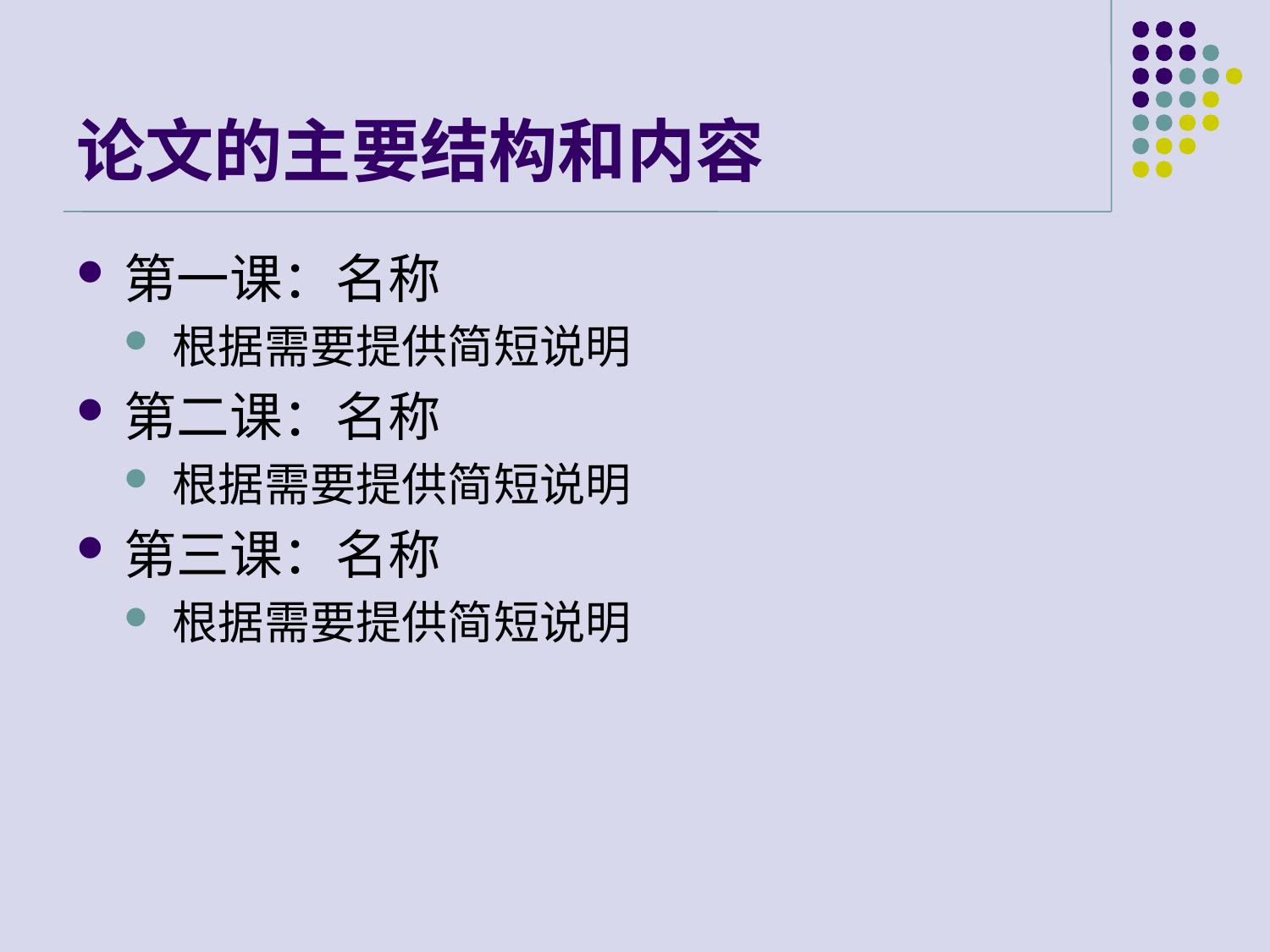

# 论文的主要结构和内容
第一课：名称
根据需要提供简短说明
第二课：名称
根据需要提供简短说明
第三课：名称
根据需要提供简短说明